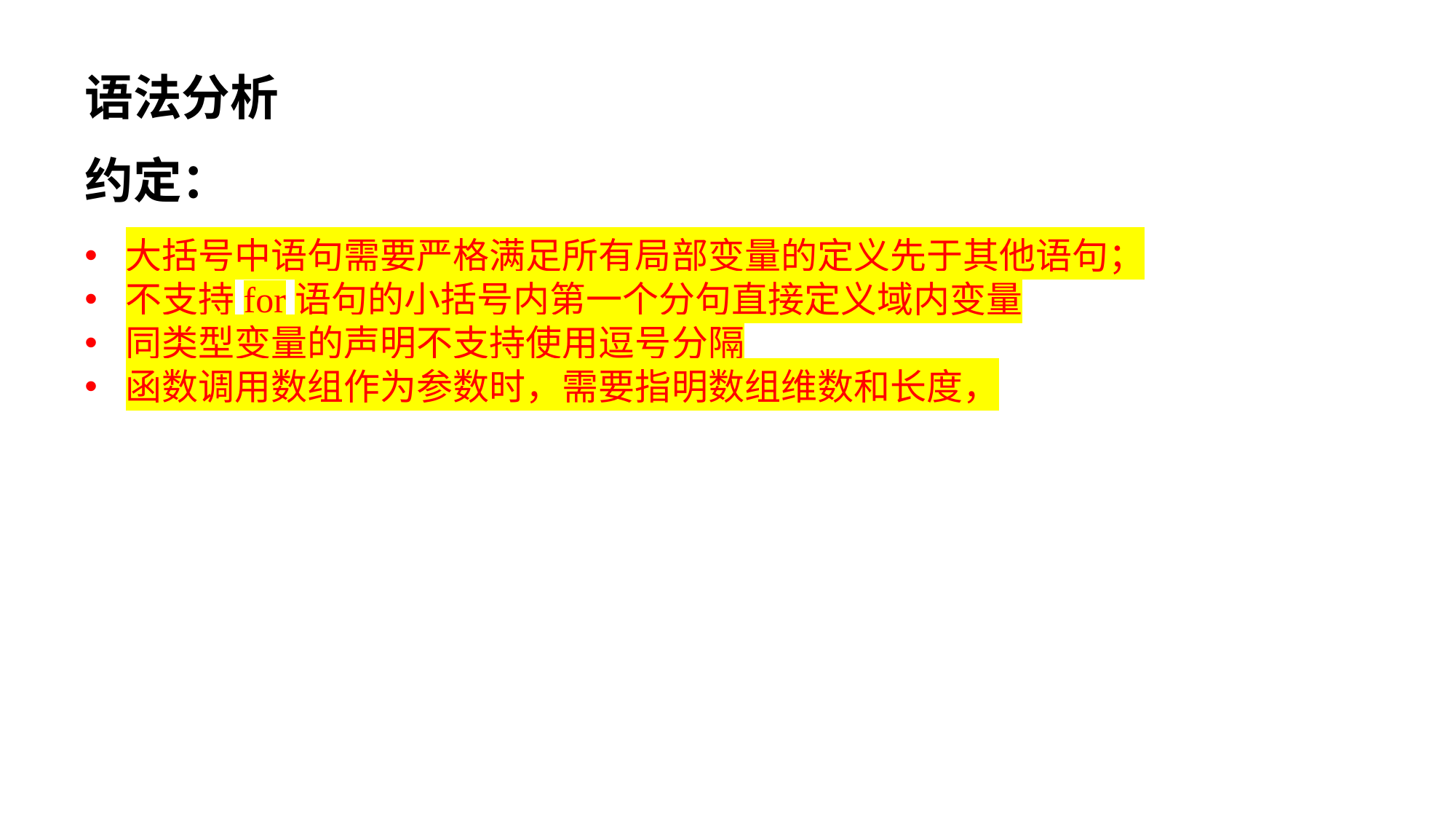

语法分析
约定：
大括号中语句需要严格满足所有局部变量的定义先于其他语句；
不支持for语句的小括号内第一个分句直接定义域内变量
同类型变量的声明不支持使用逗号分隔
函数调用数组作为参数时，需要指明数组维数和长度，